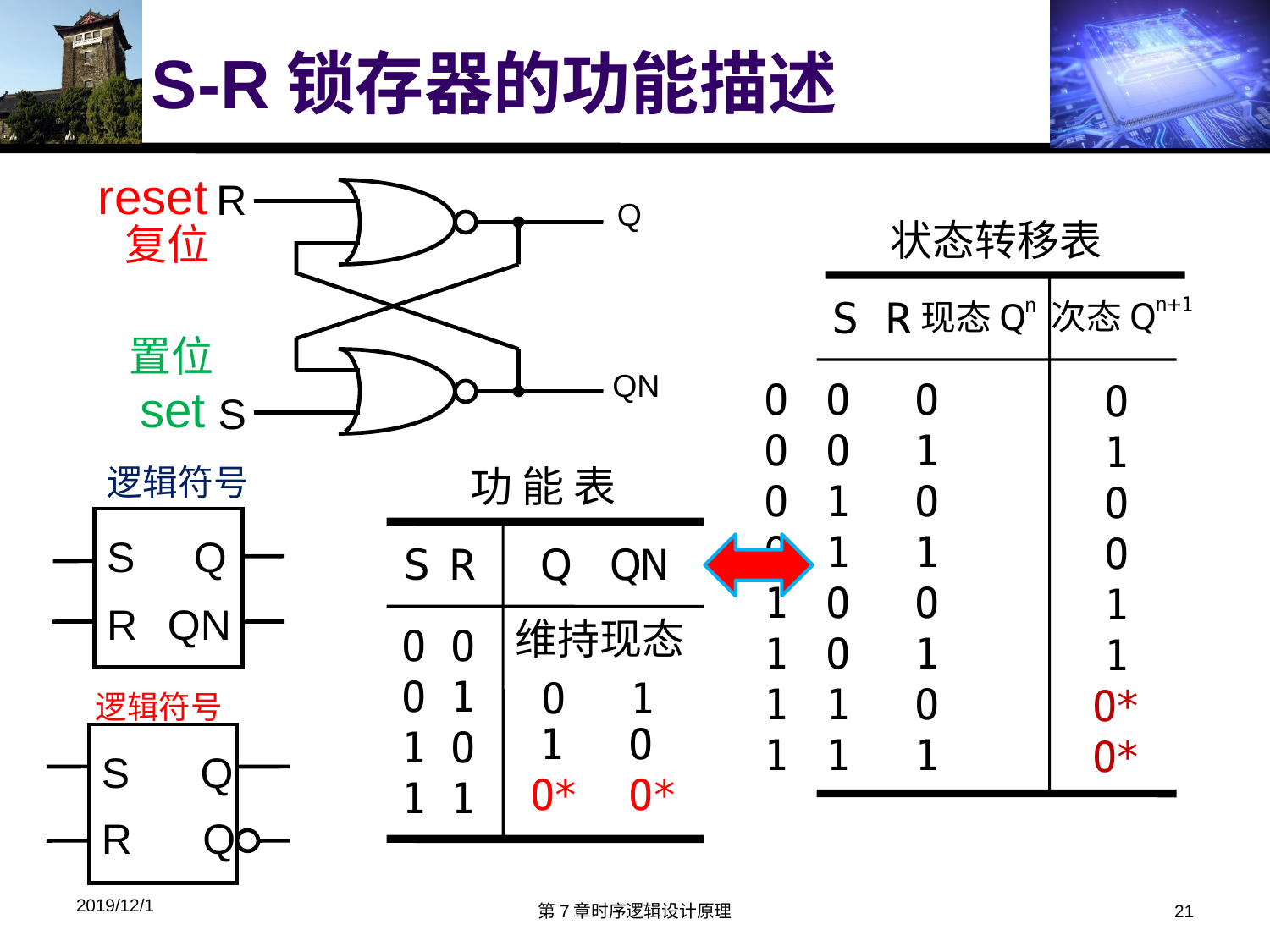

# S-R锁存器的功能描述
reset
set
复位
置位
R

Q

QN

S

状态转移表

S   R
次态Qn+1
现态Qn

0   0     0
0   0     1
0   1     0
0   1     1
1   0     0
1   0     1
1   1     0
1   1     1
0
1
0
0
1
1
0*
0*
逻辑符号
S     Q
R   QN

功 能 表

S  R
Q   QN

0  0
0  1
1  0
1  1

维持现态
0     1
逻辑符号
S      Q
R      Q

1     0
0*    0*
2019/12/1
第7章时序逻辑设计原理
21